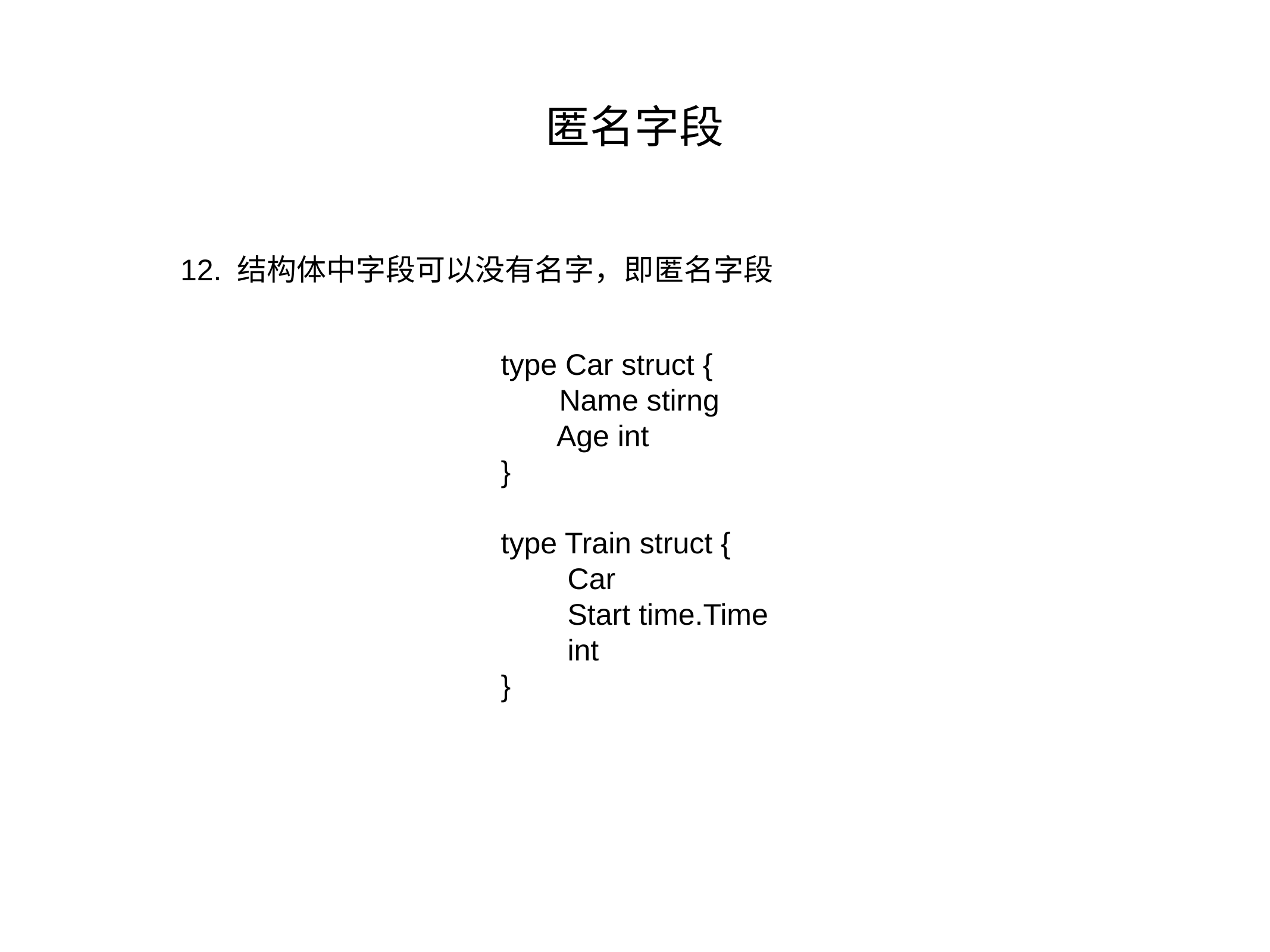

匿名字段
12. 结构体中字段可以没有名字，即匿名字段

type Car struct {
       Name stirng
    Age int
}

type Train struct {
        Car
        Start time.Time
        int
}